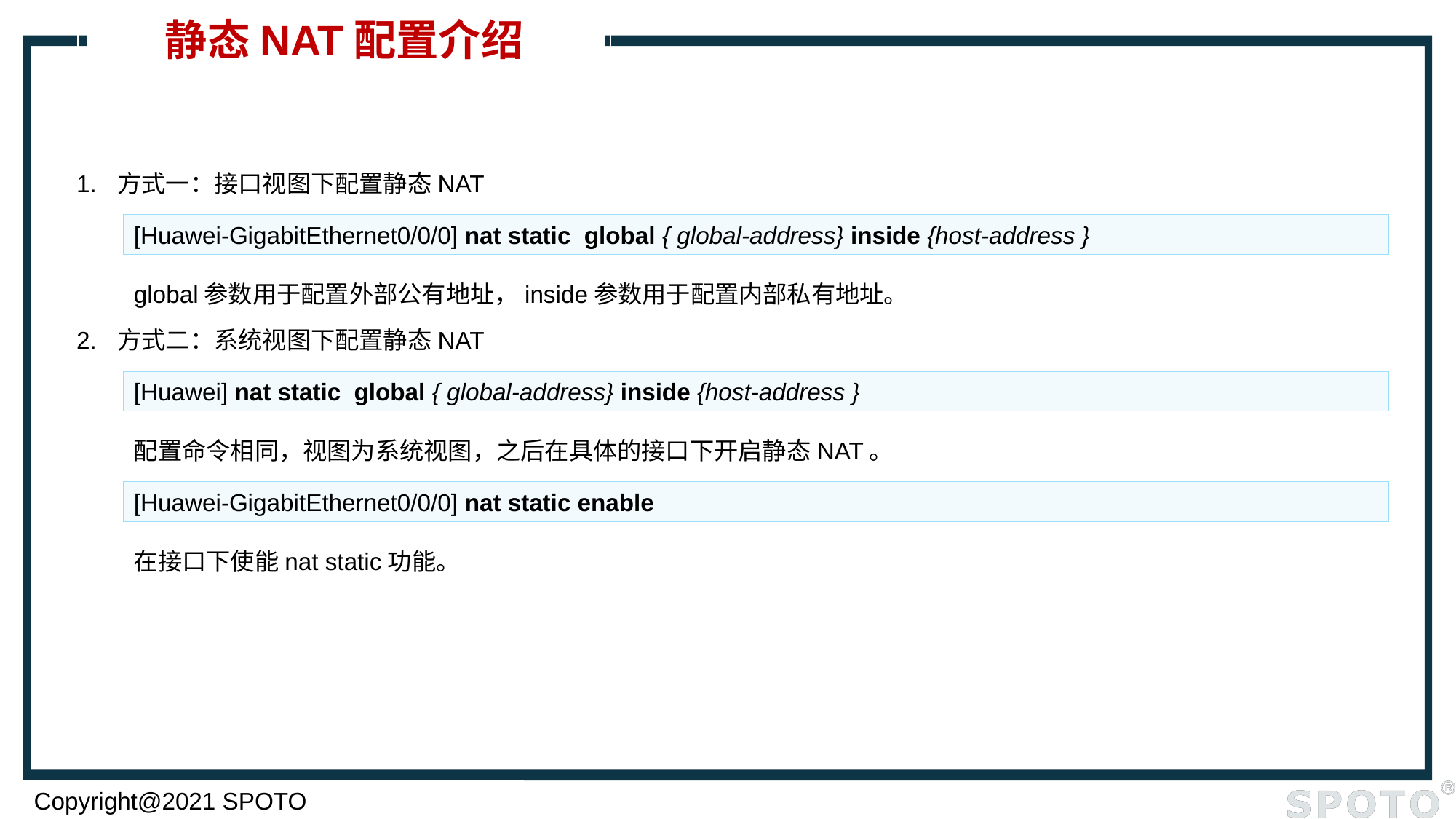

# 静态NAT配置介绍
方式一：接口视图下配置静态NAT
[Huawei-GigabitEthernet0/0/0] nat static  global { global-address} inside {host-address }
global参数用于配置外部公有地址，inside参数用于配置内部私有地址。

方式二：系统视图下配置静态NAT
[Huawei] nat static  global { global-address} inside {host-address }
配置命令相同，视图为系统视图，之后在具体的接口下开启静态NAT。
[Huawei-GigabitEthernet0/0/0] nat static enable
在接口下使能nat static功能。